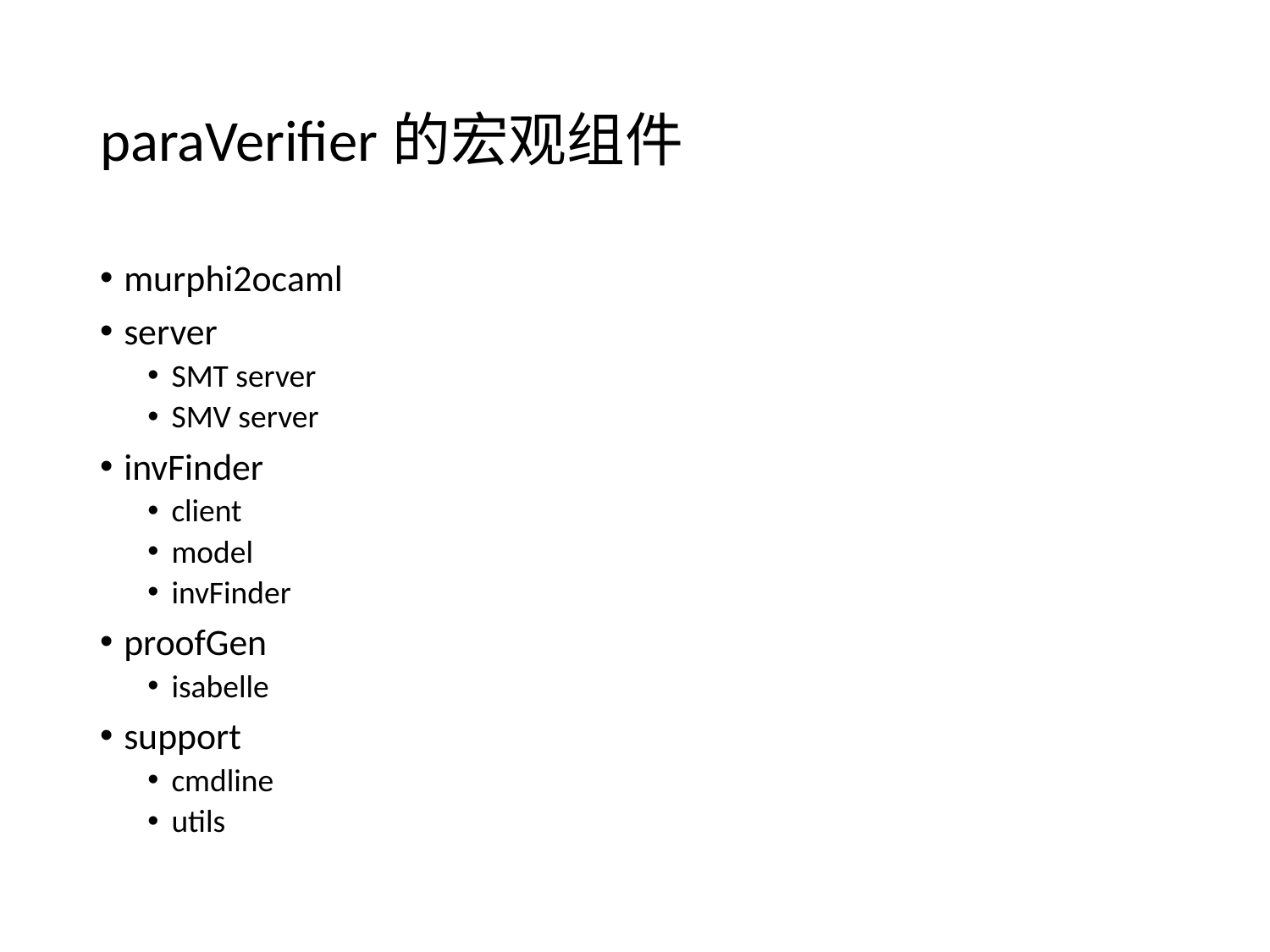

# paraVerifier的宏观组件
murphi2ocaml
server
SMT server
SMV server
invFinder
client
model
invFinder
proofGen
isabelle
support
cmdline
utils